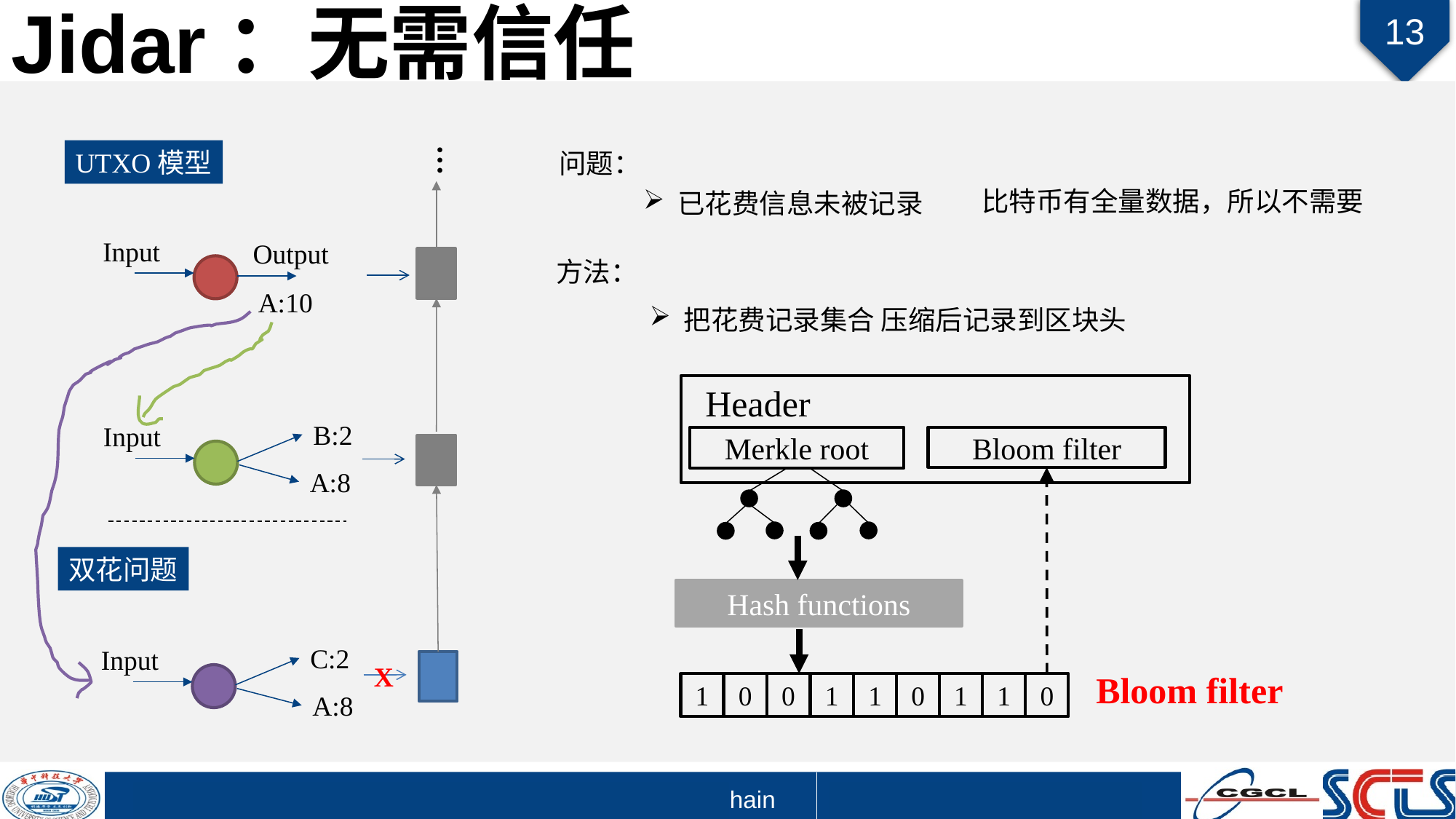

# Jidar：无需信任

…
UTXO模型
问题：
比特币有全量数据，所以不需要
已花费信息未被记录
Input
Output
方法：

A:10
把花费记录集合 压缩后记录到区块头

Header

B:2
Input
Merkle root
Bloom filter

A:8

双花问题
Hash functions
C:2
Input
X

Bloom filter

1
0
0
1
1
0
1
1
0
A:8